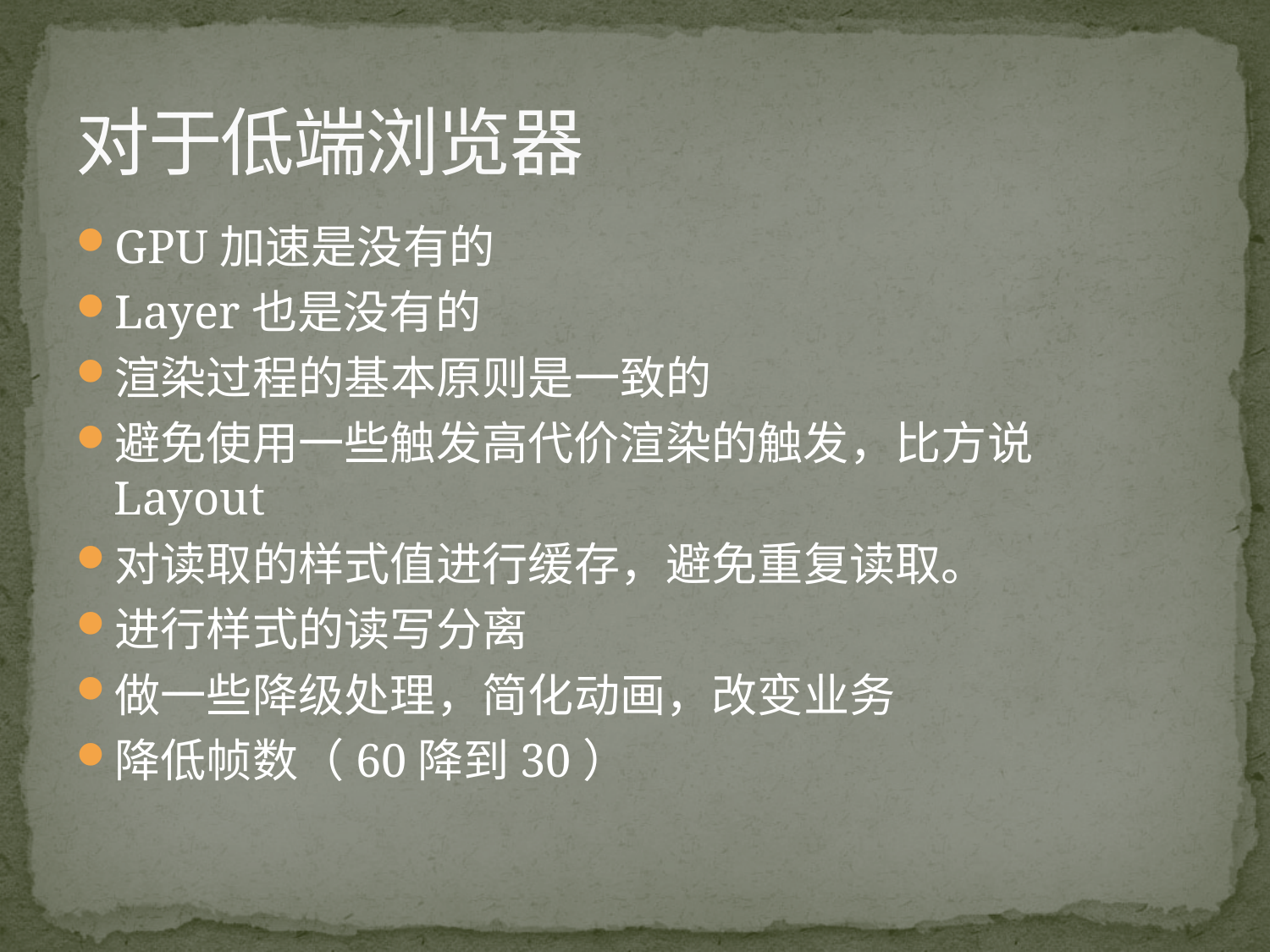

# 对于低端浏览器
GPU加速是没有的
Layer也是没有的
渲染过程的基本原则是一致的
避免使用一些触发高代价渲染的触发，比方说Layout
对读取的样式值进行缓存，避免重复读取。
进行样式的读写分离
做一些降级处理，简化动画，改变业务
降低帧数（60降到30）